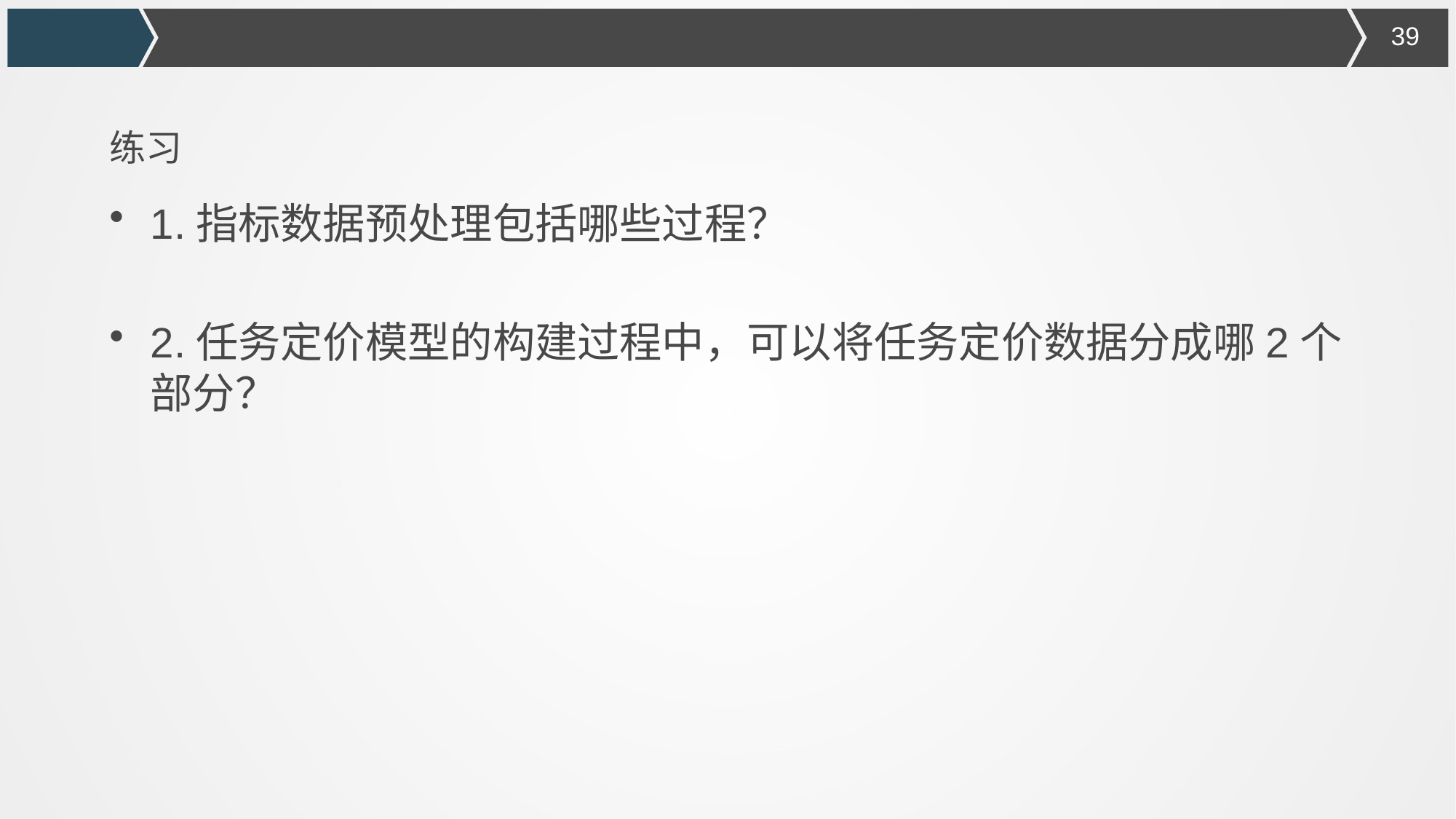

# 练习
1.指标数据预处理包括哪些过程？

2.任务定价模型的构建过程中，可以将任务定价数据分成哪2个部分？